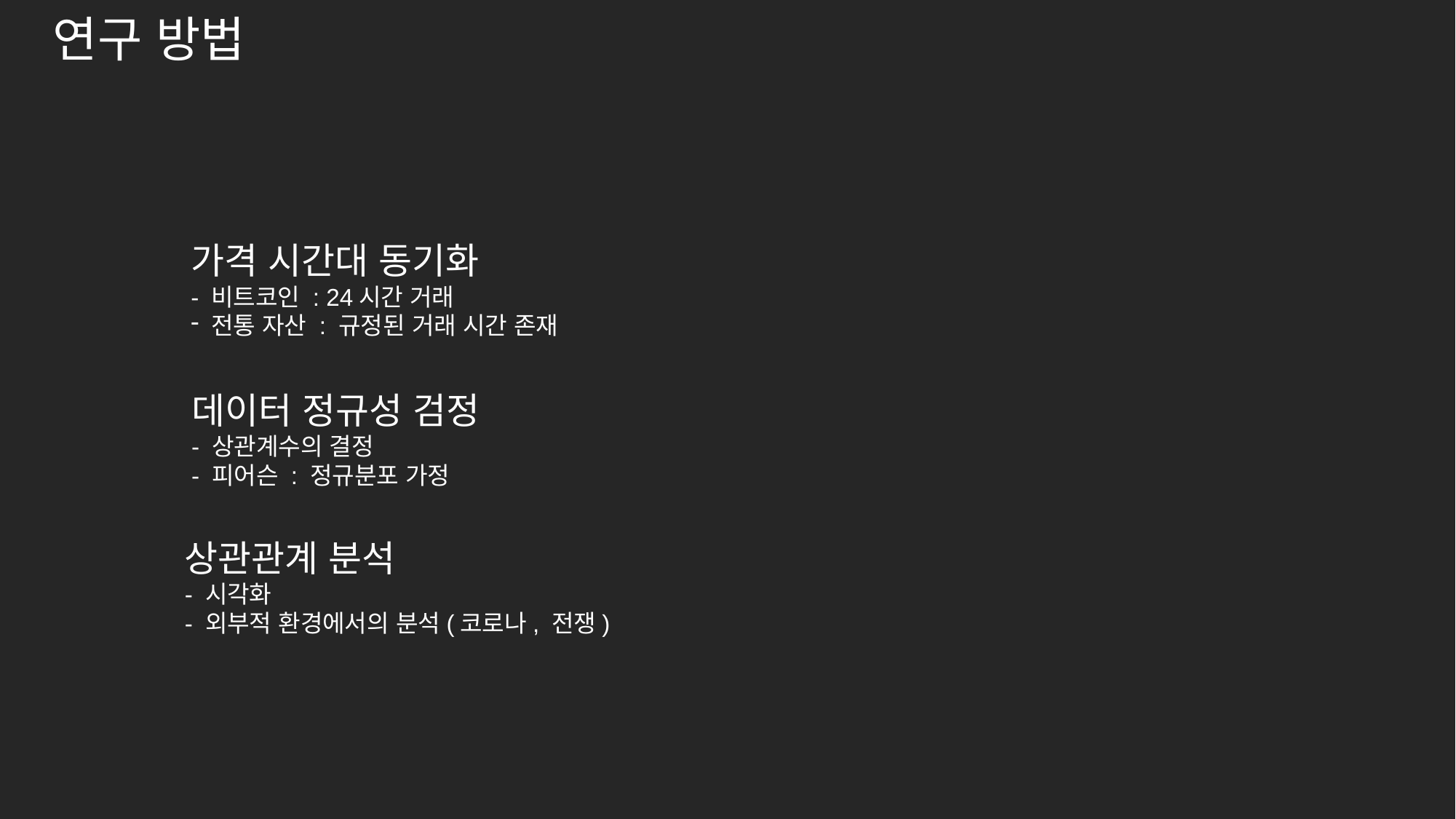

연구 방법
가격 시간대 동기화
- 비트코인 : 24시간 거래
전통 자산 : 규정된 거래 시간 존재
데이터 정규성 검정
- 상관계수의 결정
- 피어슨 : 정규분포 가정
상관관계 분석
- 시각화
- 외부적 환경에서의 분석(코로나, 전쟁)